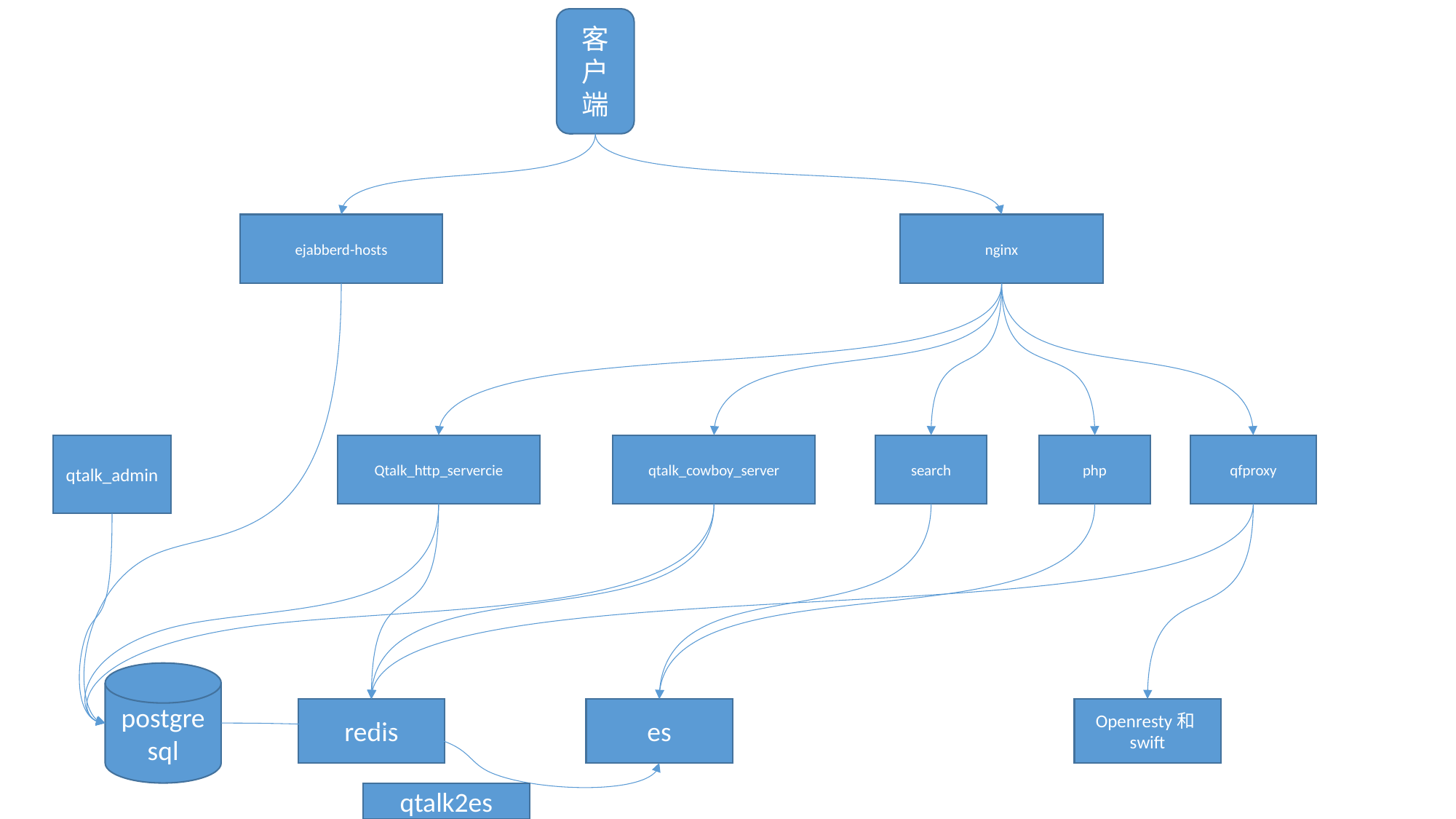

客户端
ejabberd-hosts
nginx
qtalk_admin
Qtalk_http_servercie
qtalk_cowboy_server
search
php
qfproxy
postgresql
redis
es
Openresty和swift
qtalk2es